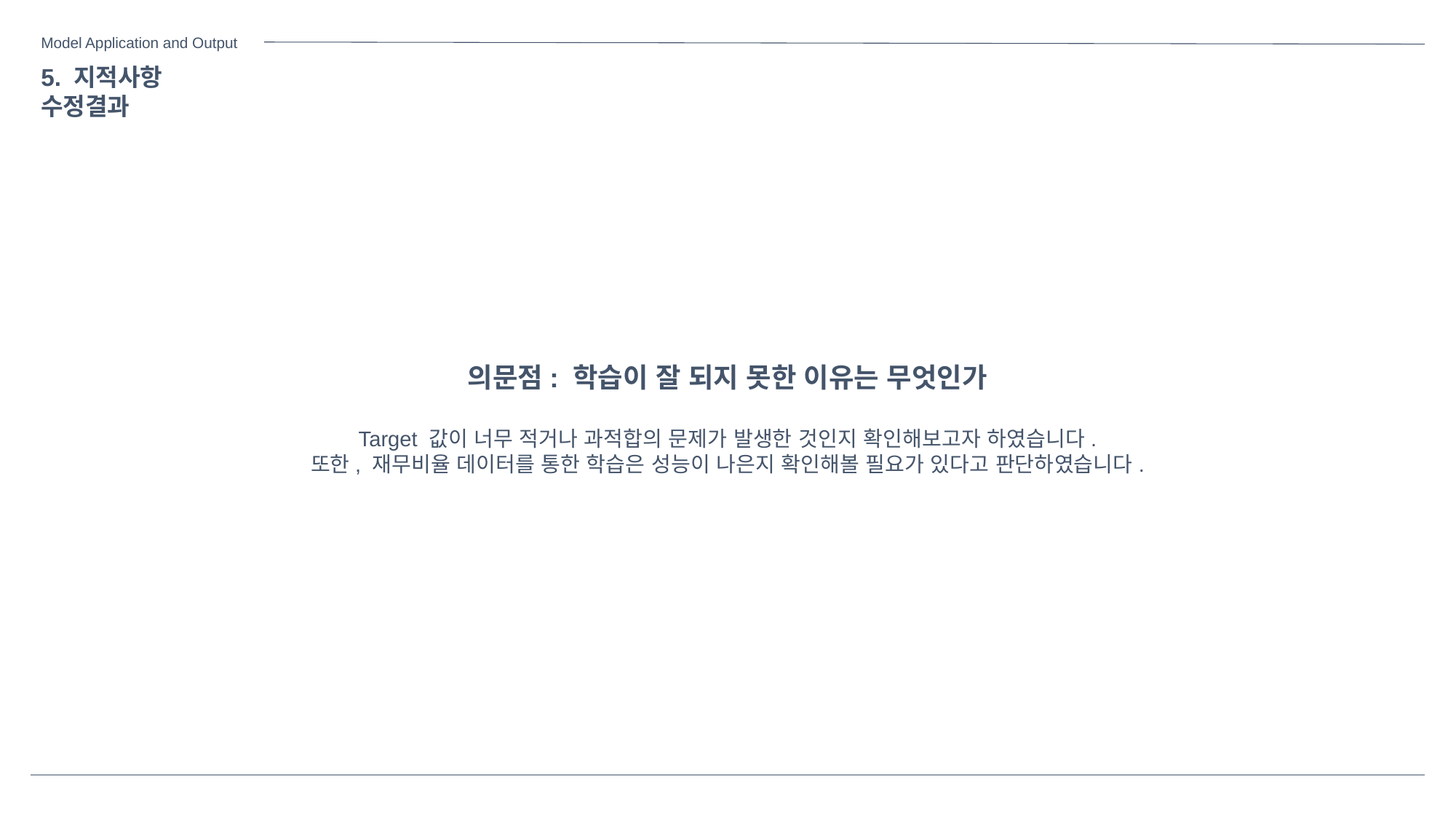

Model Application and Output
5. 지적사항 수정결과
의문점: 학습이 잘 되지 못한 이유는 무엇인가
Target 값이 너무 적거나 과적합의 문제가 발생한 것인지 확인해보고자 하였습니다.
또한, 재무비율 데이터를 통한 학습은 성능이 나은지 확인해볼 필요가 있다고 판단하였습니다.